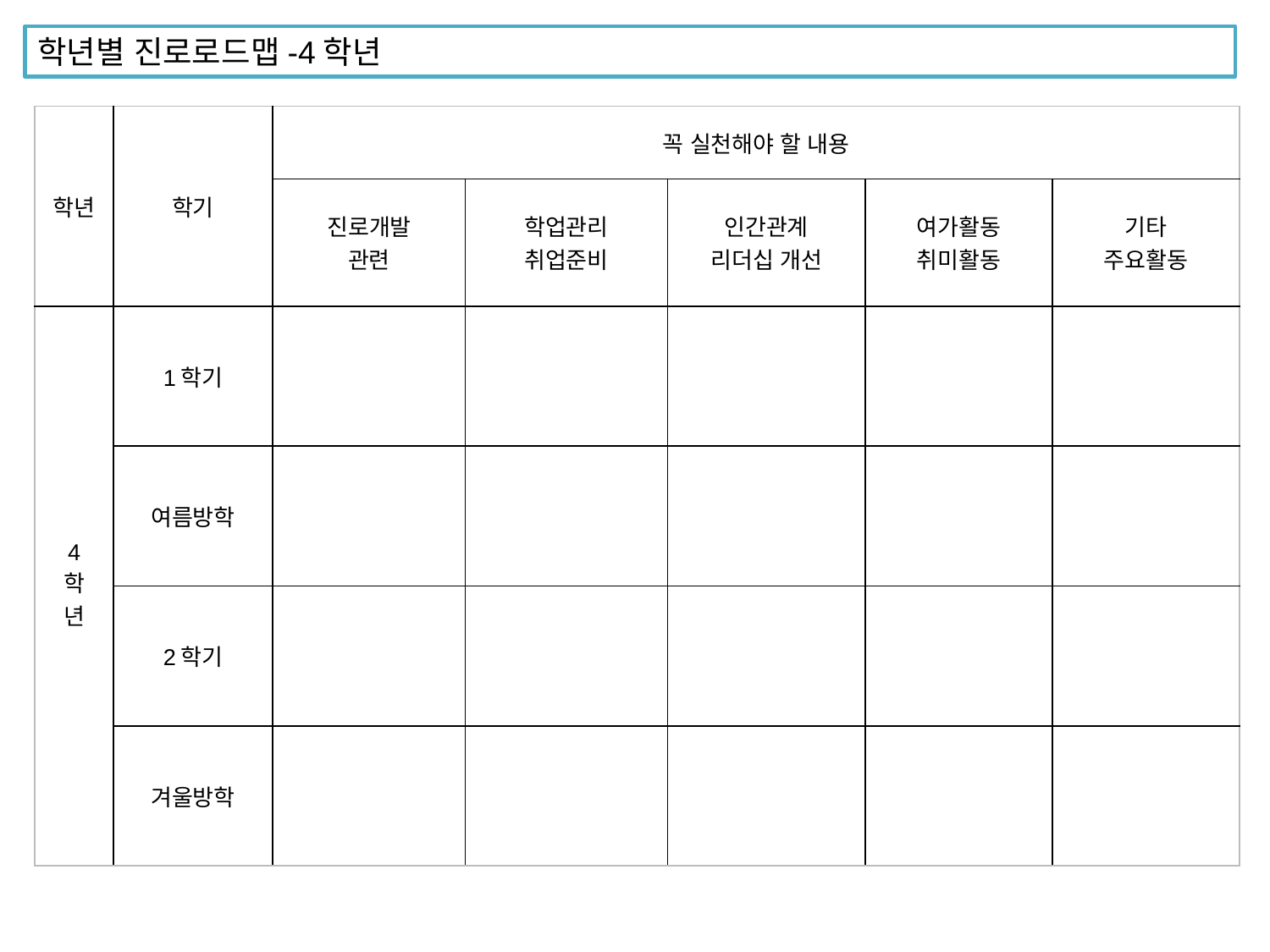

학년별 진로로드맵-4학년
| 학년 | 학기 | 꼭 실천해야 할 내용 |  |  |  |  |
| --- | --- | --- | --- | --- | --- | --- |
|  |  | 진로개발 관련 | 학업관리 취업준비 | 인간관계 리더십 개선 | 여가활동 취미활동 | 기타 주요활동 |
| 4 학 년 | 1학기 |  |  |  |  |  |
|  | 여름방학 |  |  |  |  |  |
|  | 2학기 |  |  |  |  |  |
|  | 겨울방학 |  |  |  |  |  |